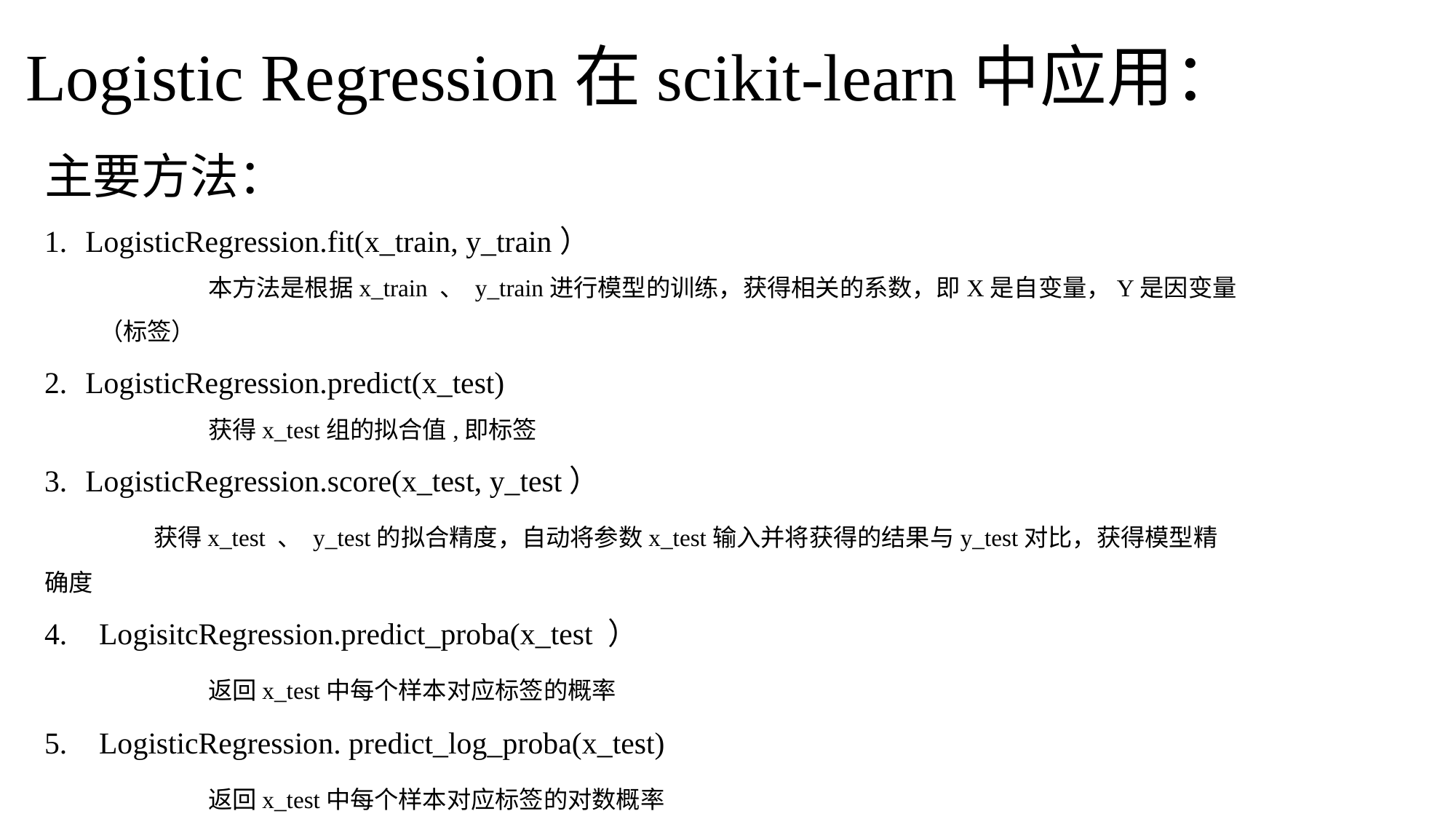

# Logistic Regression在scikit-learn中应用：
主要方法：
LogisticRegression.fit(x_train, y_train）
	本方法是根据x_train 、 y_train进行模型的训练，获得相关的系数，即X是自变量，Y是因变量（标签）
LogisticRegression.predict(x_test)
	获得x_test组的拟合值,即标签
LogisticRegression.score(x_test, y_test）
	获得x_test 、 y_test的拟合精度，自动将参数x_test输入并将获得的结果与y_test对比，获得模型精确度
LogisitcRegression.predict_proba(x_test ）
	返回x_test中每个样本对应标签的概率
LogisticRegression. predict_log_proba(x_test)
	返回x_test中每个样本对应标签的对数概率